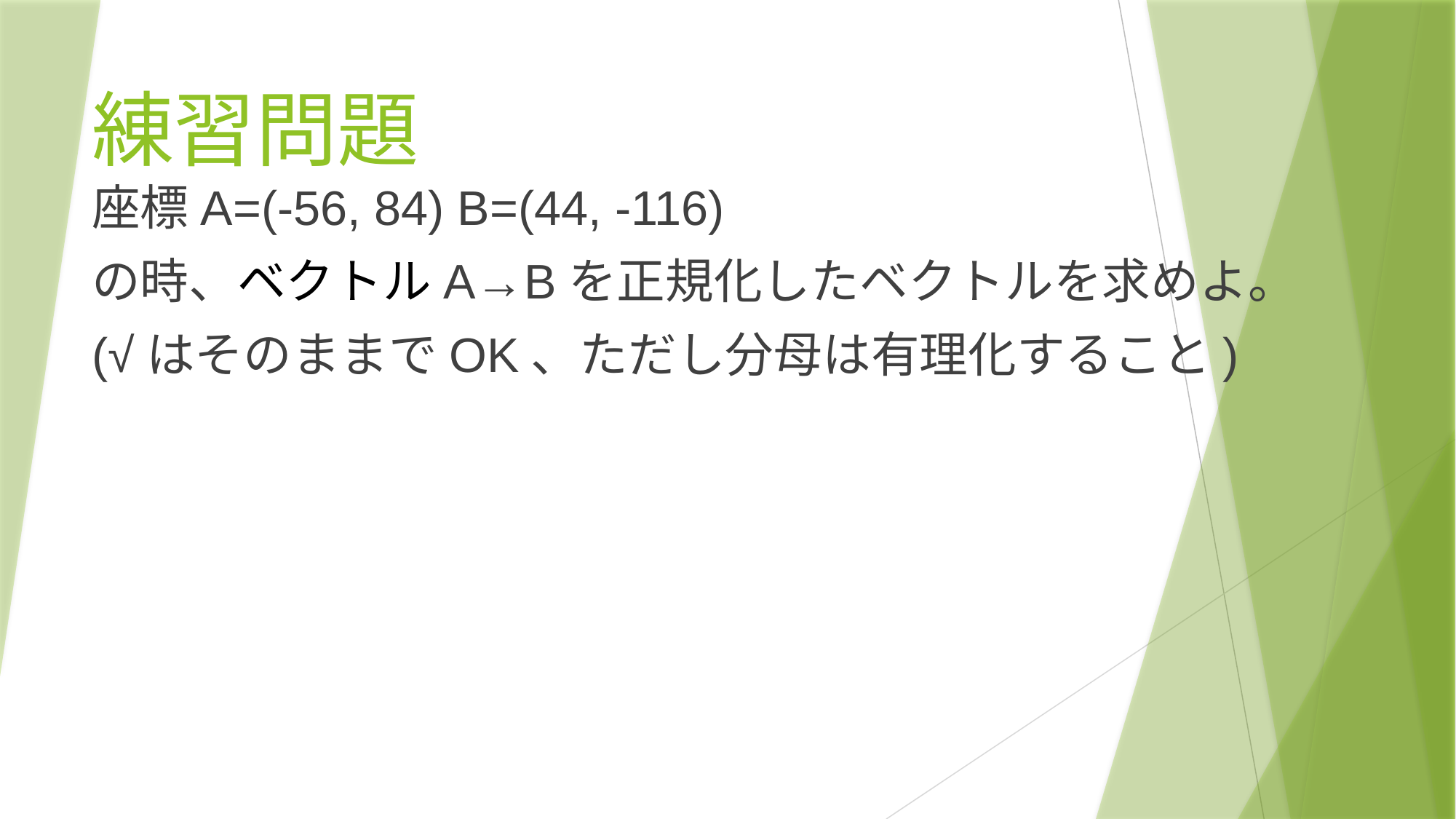

# 練習問題
座標A=(-56, 84) B=(44, -116)
の時、ベクトルA→Bを正規化したベクトルを求めよ。
(√はそのままでOK、ただし分母は有理化すること)